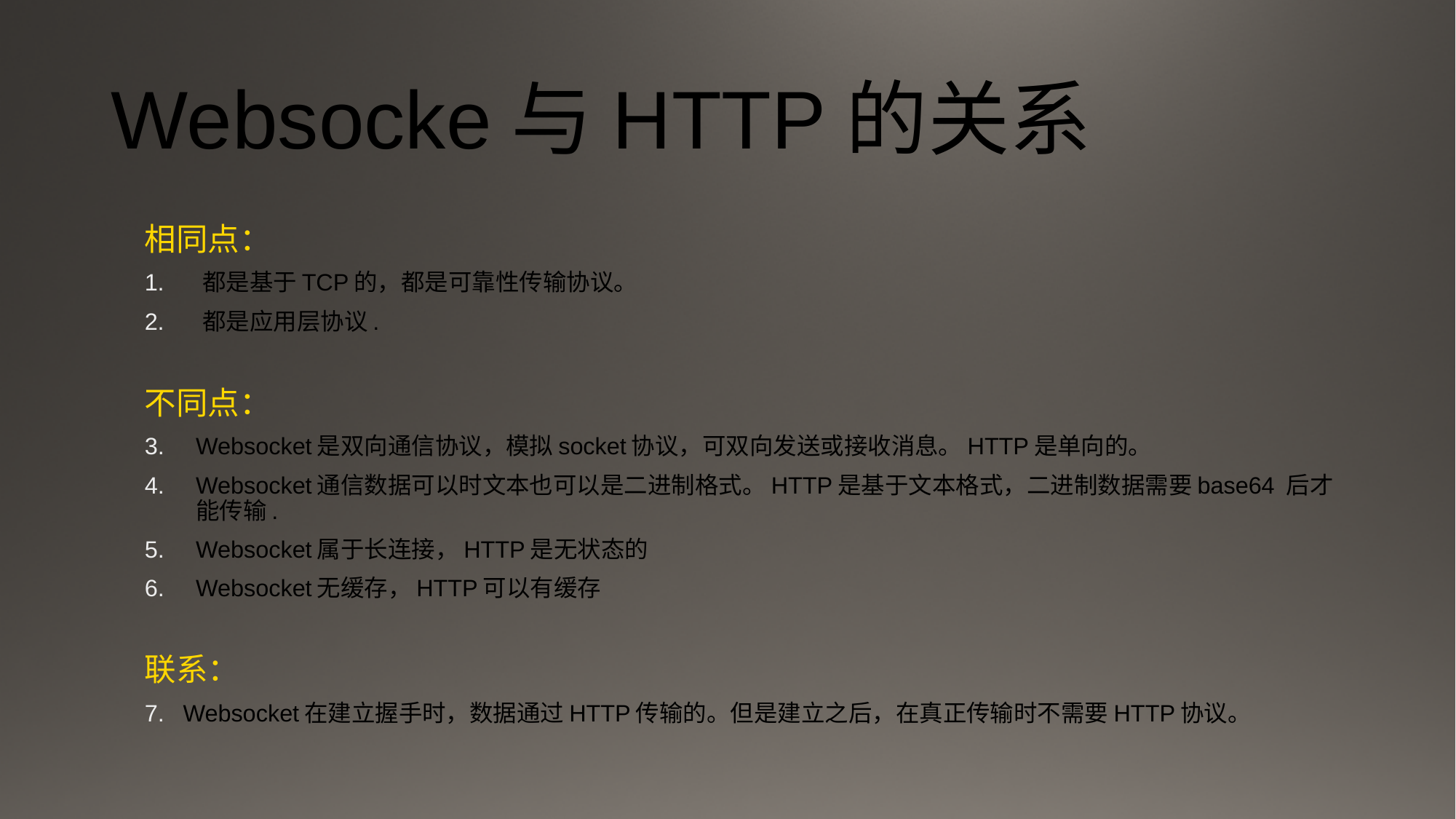

# Websocke与HTTP的关系
相同点：
都是基于TCP的，都是可靠性传输协议。
都是应用层协议.

不同点：
Websocket是双向通信协议，模拟socket协议，可双向发送或接收消息。HTTP是单向的。
Websocket通信数据可以时文本也可以是二进制格式。HTTP是基于文本格式，二进制数据需要base64 后才能传输.
Websocket属于长连接，HTTP是无状态的
Websocket无缓存，HTTP可以有缓存

联系：
Websocket在建立握手时，数据通过HTTP传输的。但是建立之后，在真正传输时不需要HTTP协议。